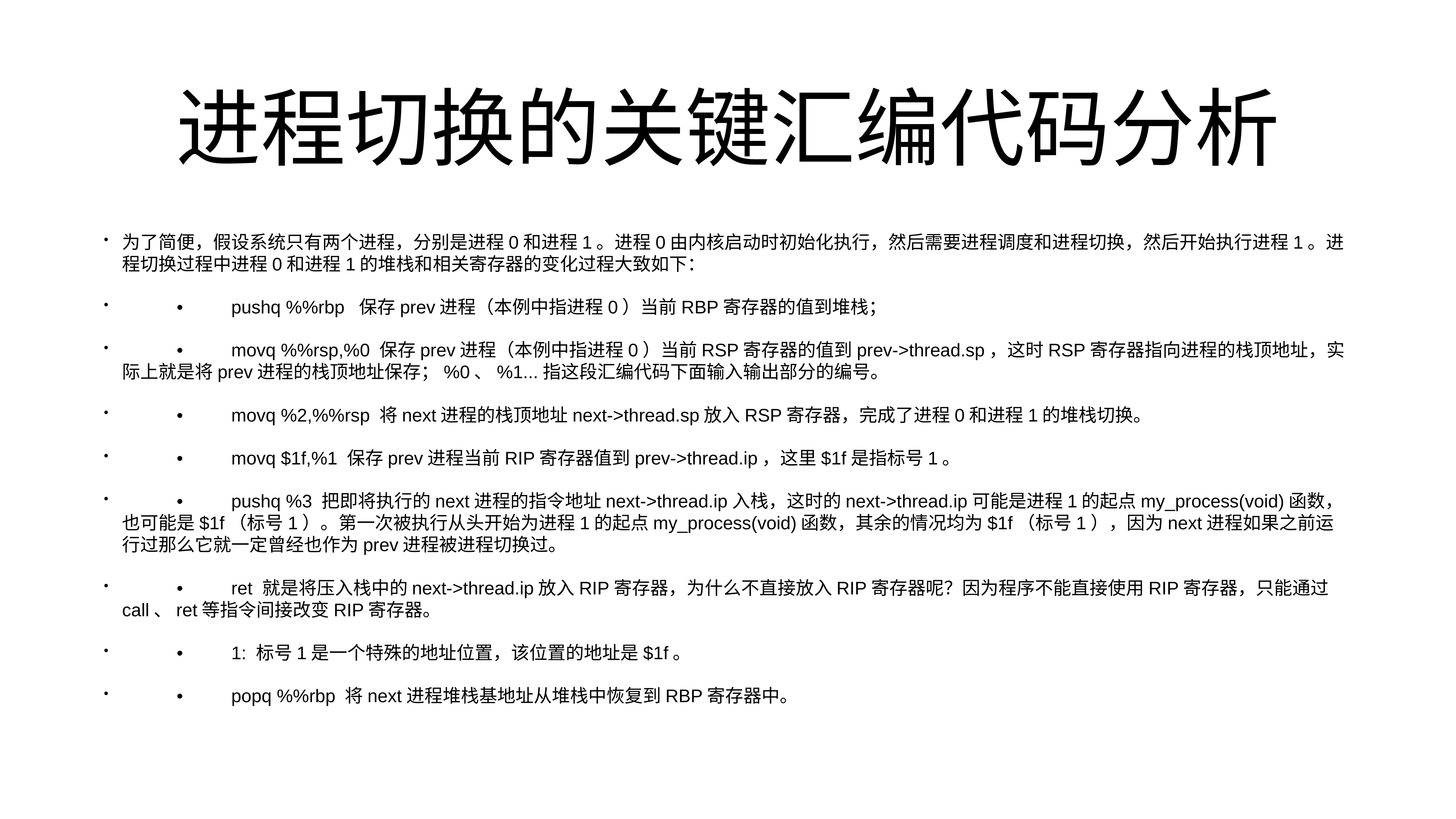

# 进程切换的关键汇编代码分析
为了简便，假设系统只有两个进程，分别是进程0和进程1。进程0由内核启动时初始化执行，然后需要进程调度和进程切换，然后开始执行进程1。进程切换过程中进程0和进程1的堆栈和相关寄存器的变化过程大致如下：
	•	pushq %%rbp  保存prev进程（本例中指进程0）当前RBP寄存器的值到堆栈；
	•	movq %%rsp,%0 保存prev进程（本例中指进程0）当前RSP寄存器的值到prev->thread.sp，这时RSP寄存器指向进程的栈顶地址，实际上就是将prev进程的栈顶地址保存；%0、%1...指这段汇编代码下面输入输出部分的编号。
	•	movq %2,%%rsp 将next进程的栈顶地址next->thread.sp放入RSP寄存器，完成了进程0和进程1的堆栈切换。
	•	movq $1f,%1 保存prev进程当前RIP寄存器值到prev->thread.ip，这里$1f是指标号1。
	•	pushq %3 把即将执行的next进程的指令地址next->thread.ip入栈，这时的next->thread.ip可能是进程1的起点my_process(void)函数，也可能是$1f（标号1）。第一次被执行从头开始为进程1的起点my_process(void)函数，其余的情况均为$1f（标号1），因为next进程如果之前运行过那么它就一定曾经也作为prev进程被进程切换过。
	•	ret 就是将压入栈中的next->thread.ip放入RIP寄存器，为什么不直接放入RIP寄存器呢？因为程序不能直接使用RIP寄存器，只能通过call、ret等指令间接改变RIP寄存器。
	•	1: 标号1是一个特殊的地址位置，该位置的地址是$1f。
	•	popq %%rbp 将next进程堆栈基地址从堆栈中恢复到RBP寄存器中。